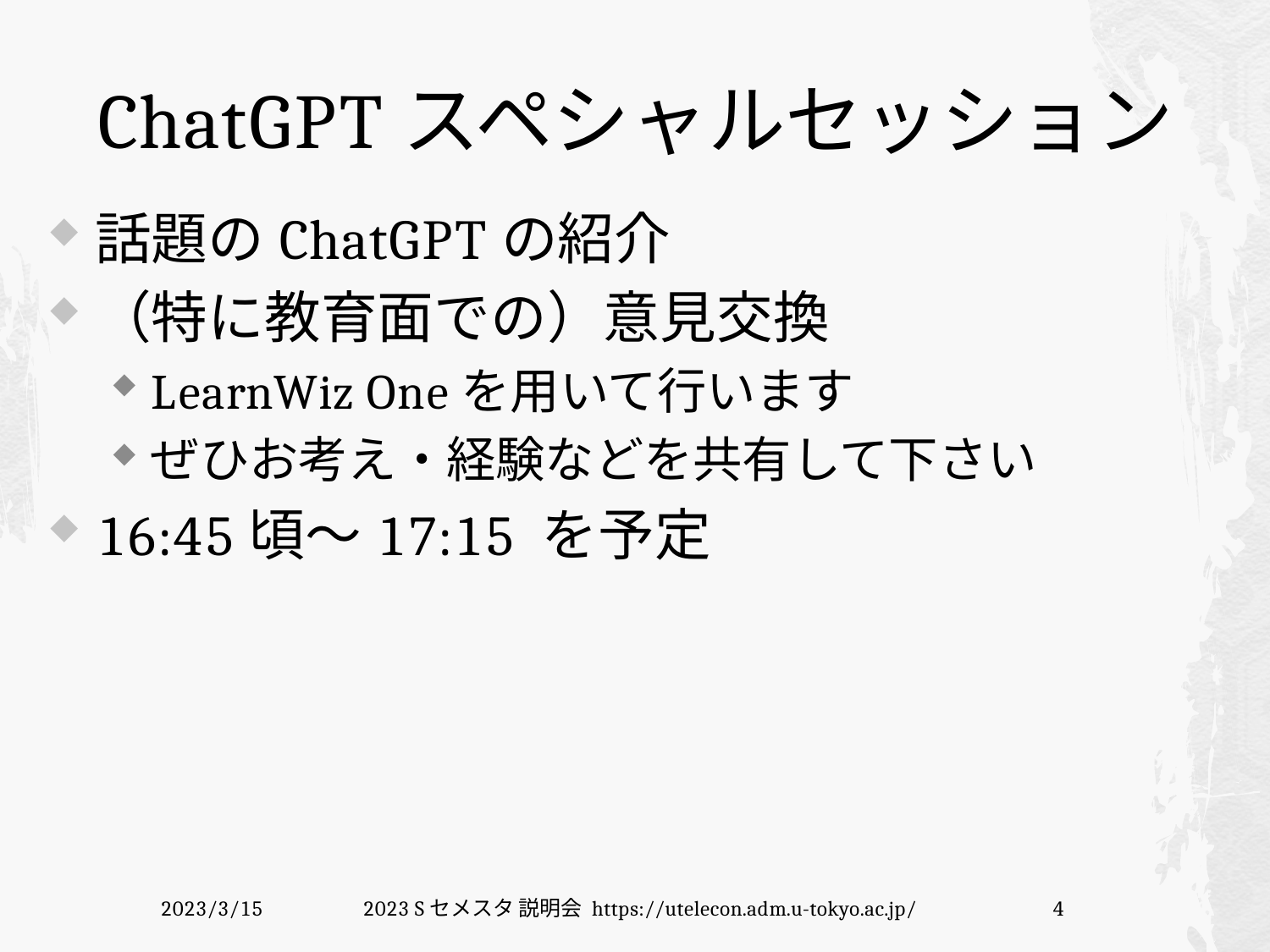

# ChatGPTスペシャルセッション
話題のChatGPTの紹介
（特に教育面での）意見交換
LearnWiz Oneを用いて行います
ぜひお考え・経験などを共有して下さい
16:45頃～17:15 を予定
2023/3/15
2023 Sセメスタ 説明会 https://utelecon.adm.u-tokyo.ac.jp/
4